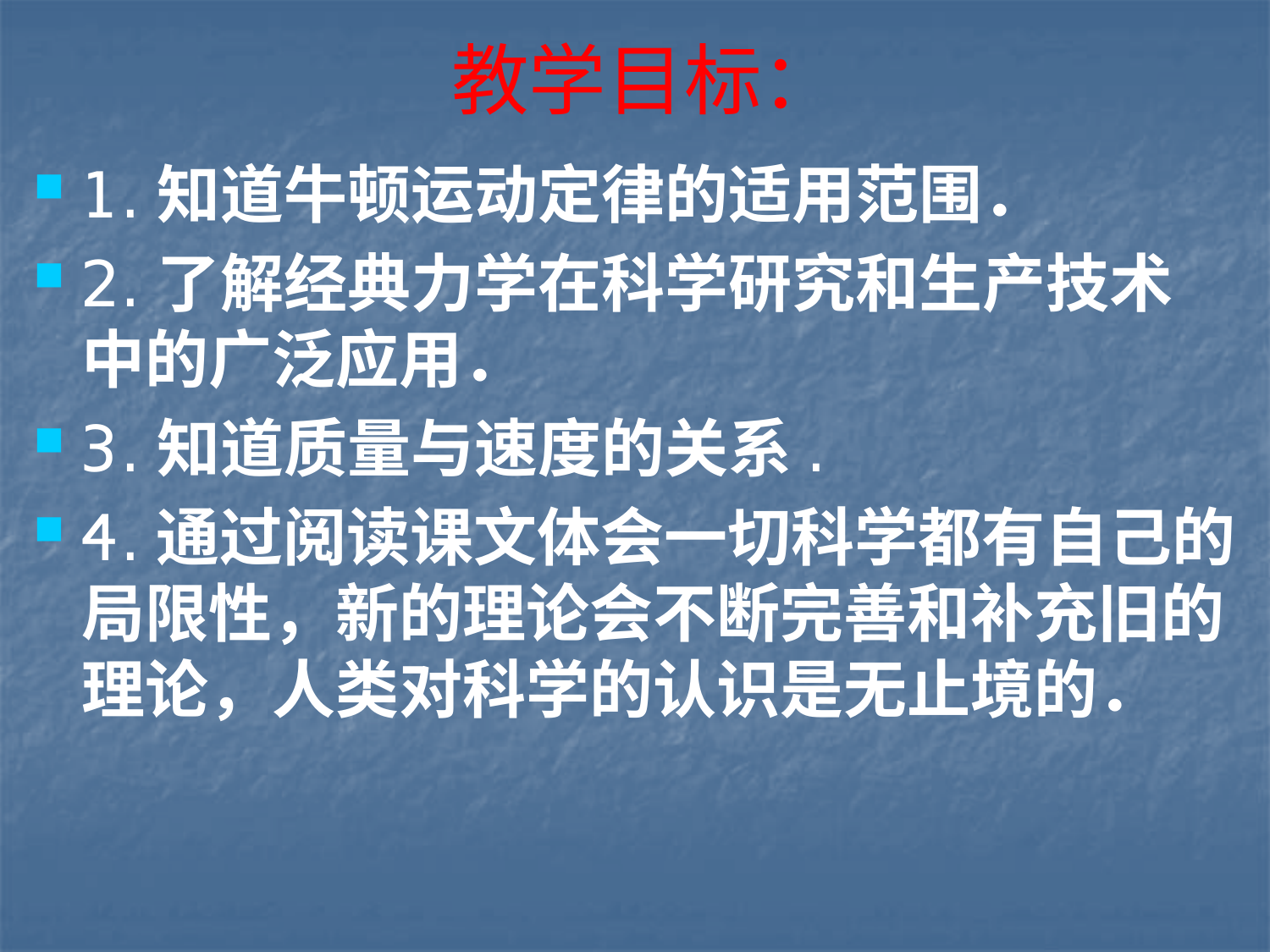

# 教学目标：
1.知道牛顿运动定律的适用范围．
2.了解经典力学在科学研究和生产技术中的广泛应用．
3.知道质量与速度的关系.
4.通过阅读课文体会一切科学都有自己的局限性，新的理论会不断完善和补充旧的理论，人类对科学的认识是无止境的．